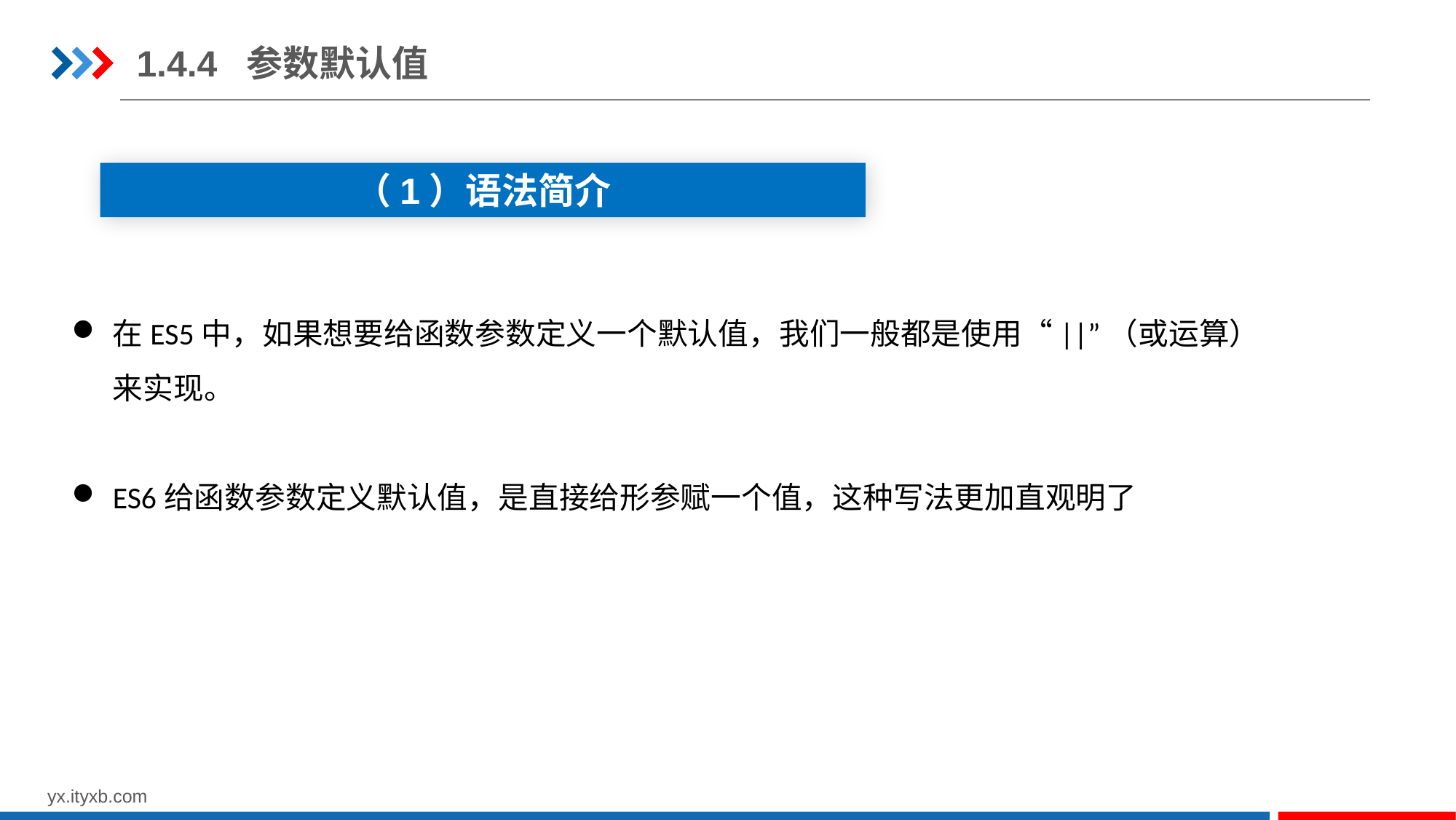

1.4.4  参数默认值
（1）语法简介
在ES5中，如果想要给函数参数定义一个默认值，我们一般都是使用“||”（或运算）来实现。

ES6给函数参数定义默认值，是直接给形参赋一个值，这种写法更加直观明了